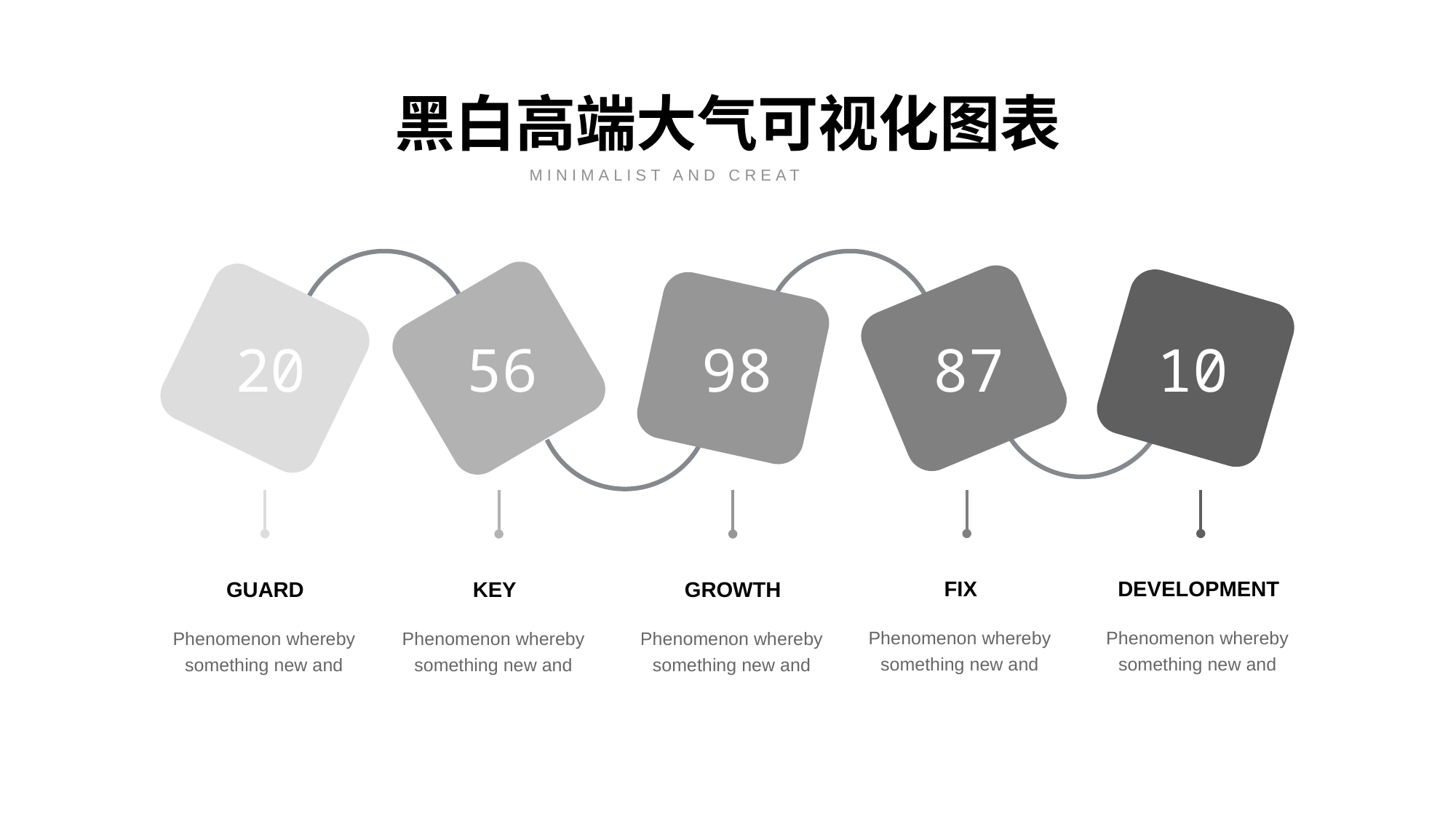

黑白高端大气可视化图表
MINIMALIST AND CREATIVE THEME

20
56
98
87
10

DEVELOPMENT
FIX
GROWTH
GUARD
KEY
Phenomenon whereby something new and
Phenomenon whereby something new and
Phenomenon whereby something new and
Phenomenon whereby something new and
Phenomenon whereby something new and